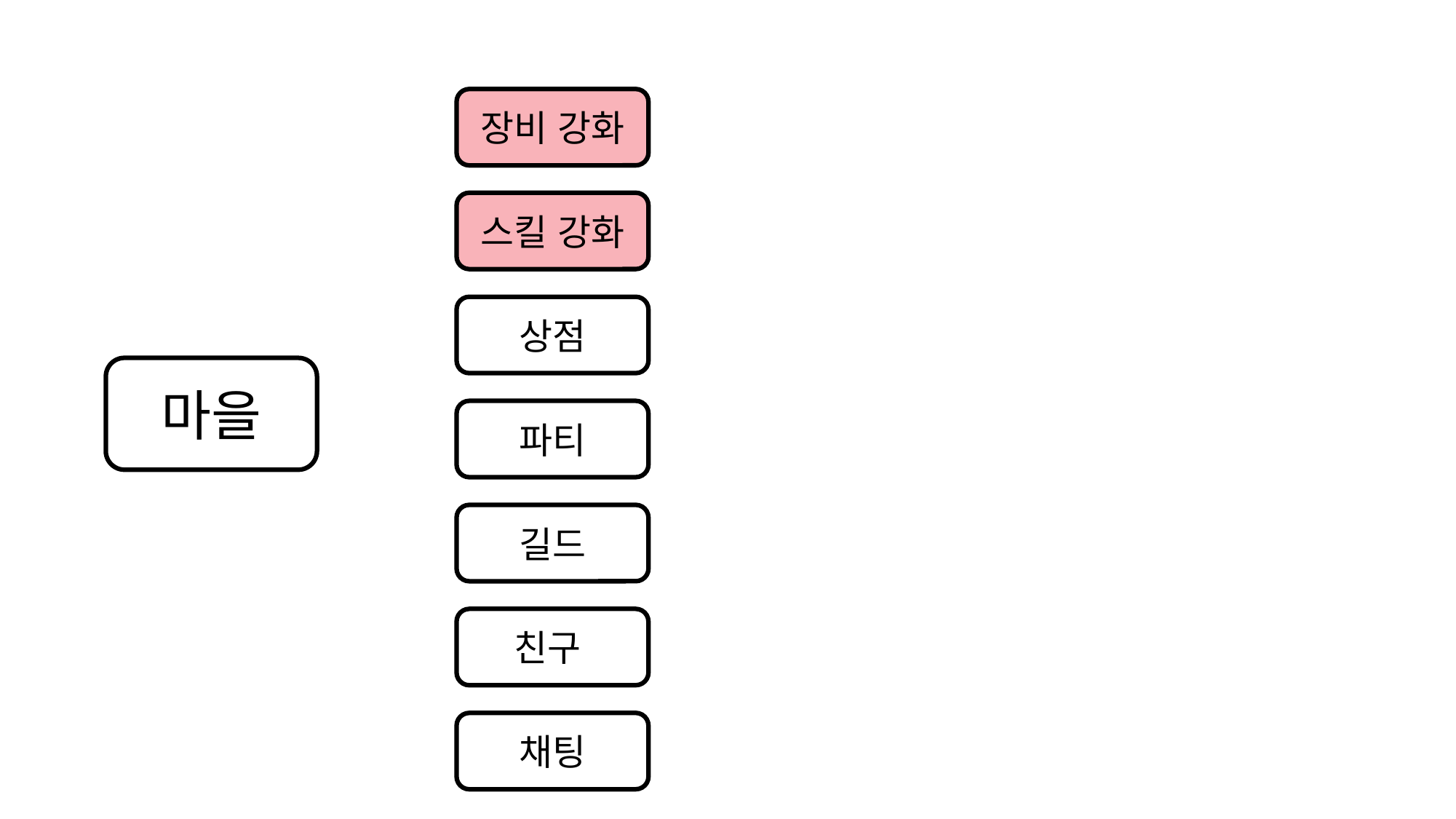

장비 강화
스킬 강화
상점
마을
파티
길드
친구
채팅